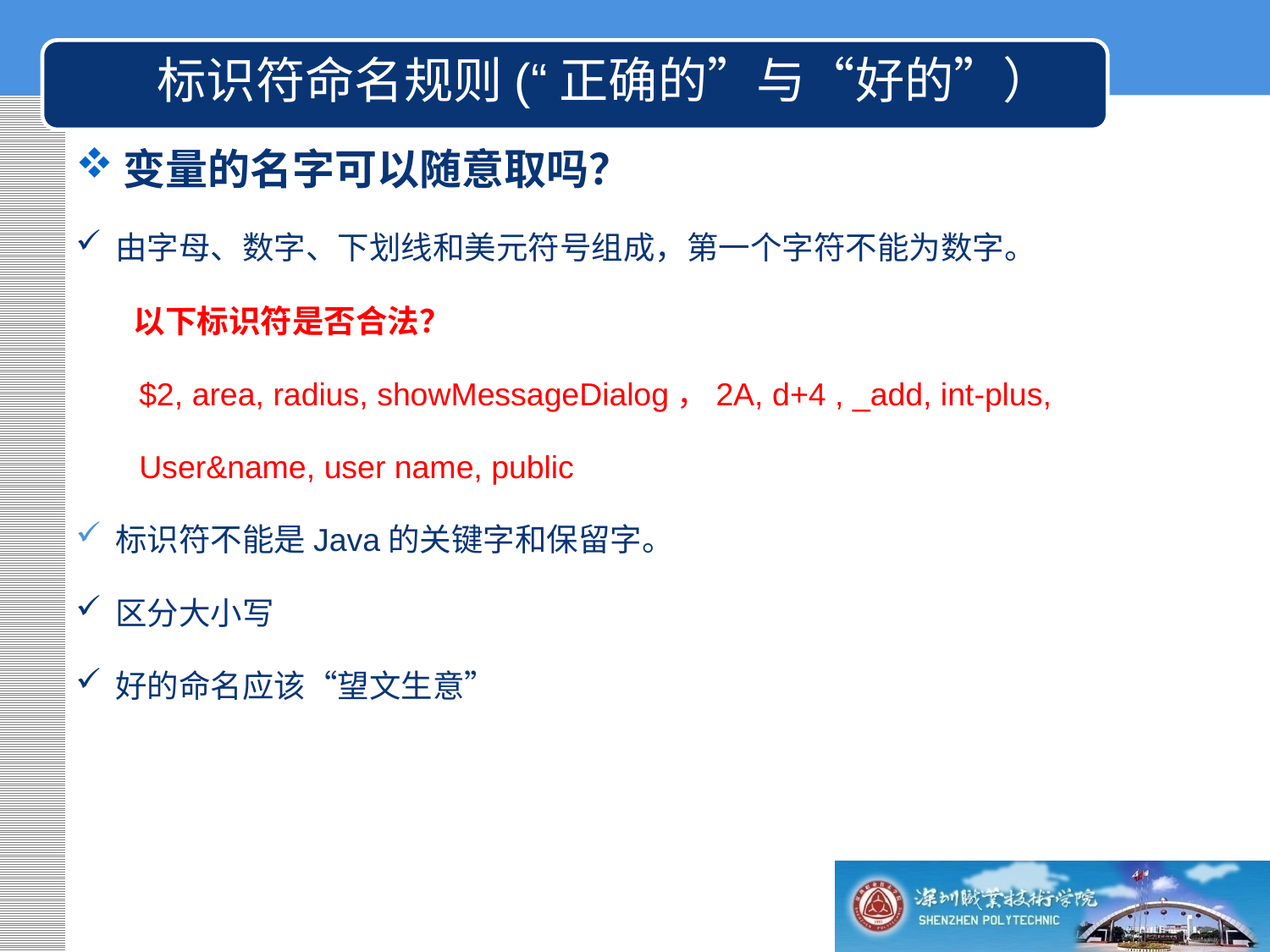

标识符命名规则(“正确的”与“好的”）
变量的名字可以随意取吗？
由字母、数字、下划线和美元符号组成，第一个字符不能为数字。
       以下标识符是否合法？
$2, area, radius, showMessageDialog，2A, d+4 , _add, int-plus,
User&name, user name, public
标识符不能是Java的关键字和保留字。
区分大小写
好的命名应该“望文生意”